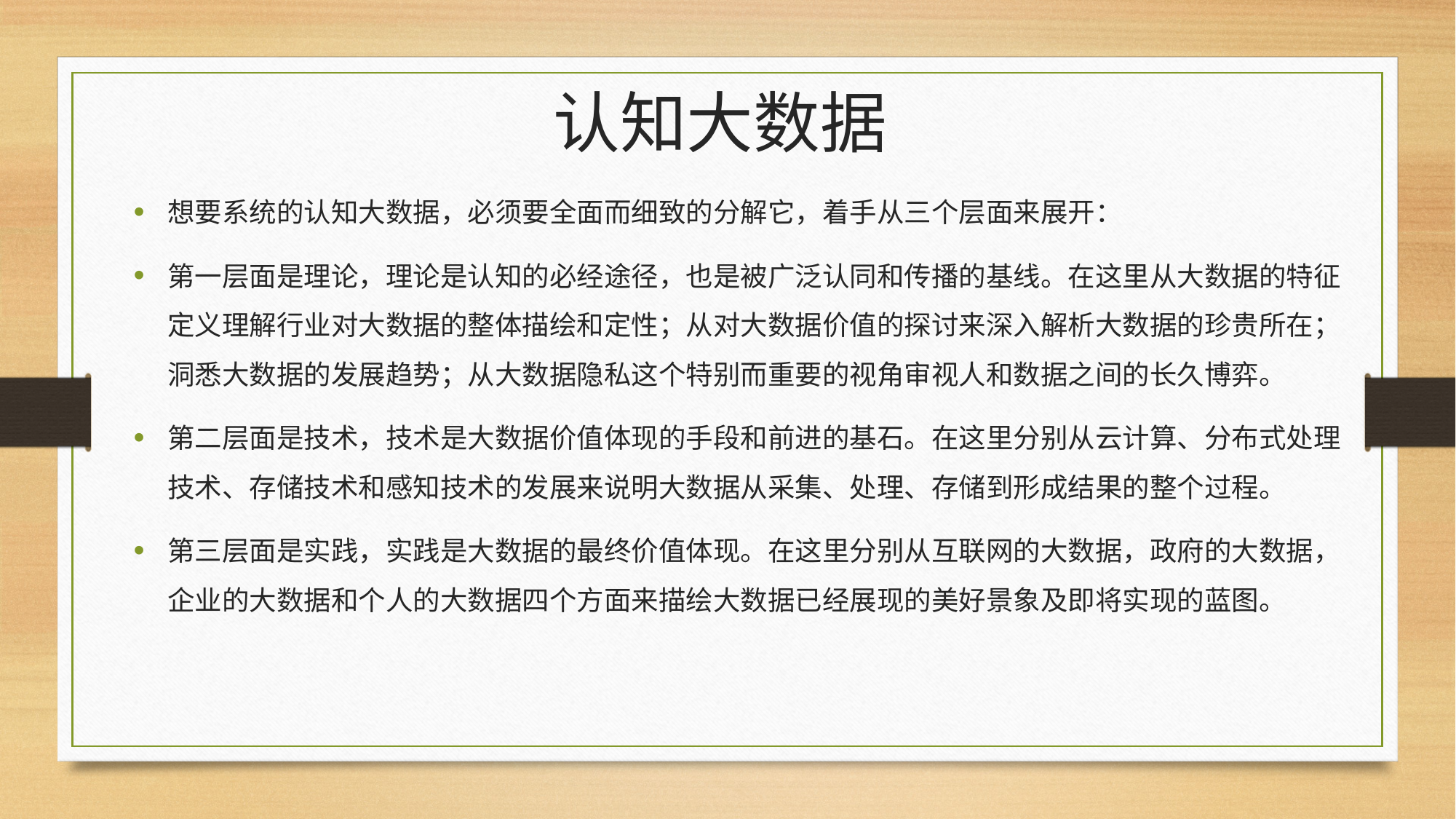

# 认知大数据
想要系统的认知大数据，必须要全面而细致的分解它，着手从三个层面来展开：
第一层面是理论，理论是认知的必经途径，也是被广泛认同和传播的基线。在这里从大数据的特征定义理解行业对大数据的整体描绘和定性；从对大数据价值的探讨来深入解析大数据的珍贵所在；洞悉大数据的发展趋势；从大数据隐私这个特别而重要的视角审视人和数据之间的长久博弈。
第二层面是技术，技术是大数据价值体现的手段和前进的基石。在这里分别从云计算、分布式处理技术、存储技术和感知技术的发展来说明大数据从采集、处理、存储到形成结果的整个过程。
第三层面是实践，实践是大数据的最终价值体现。在这里分别从互联网的大数据，政府的大数据，企业的大数据和个人的大数据四个方面来描绘大数据已经展现的美好景象及即将实现的蓝图。